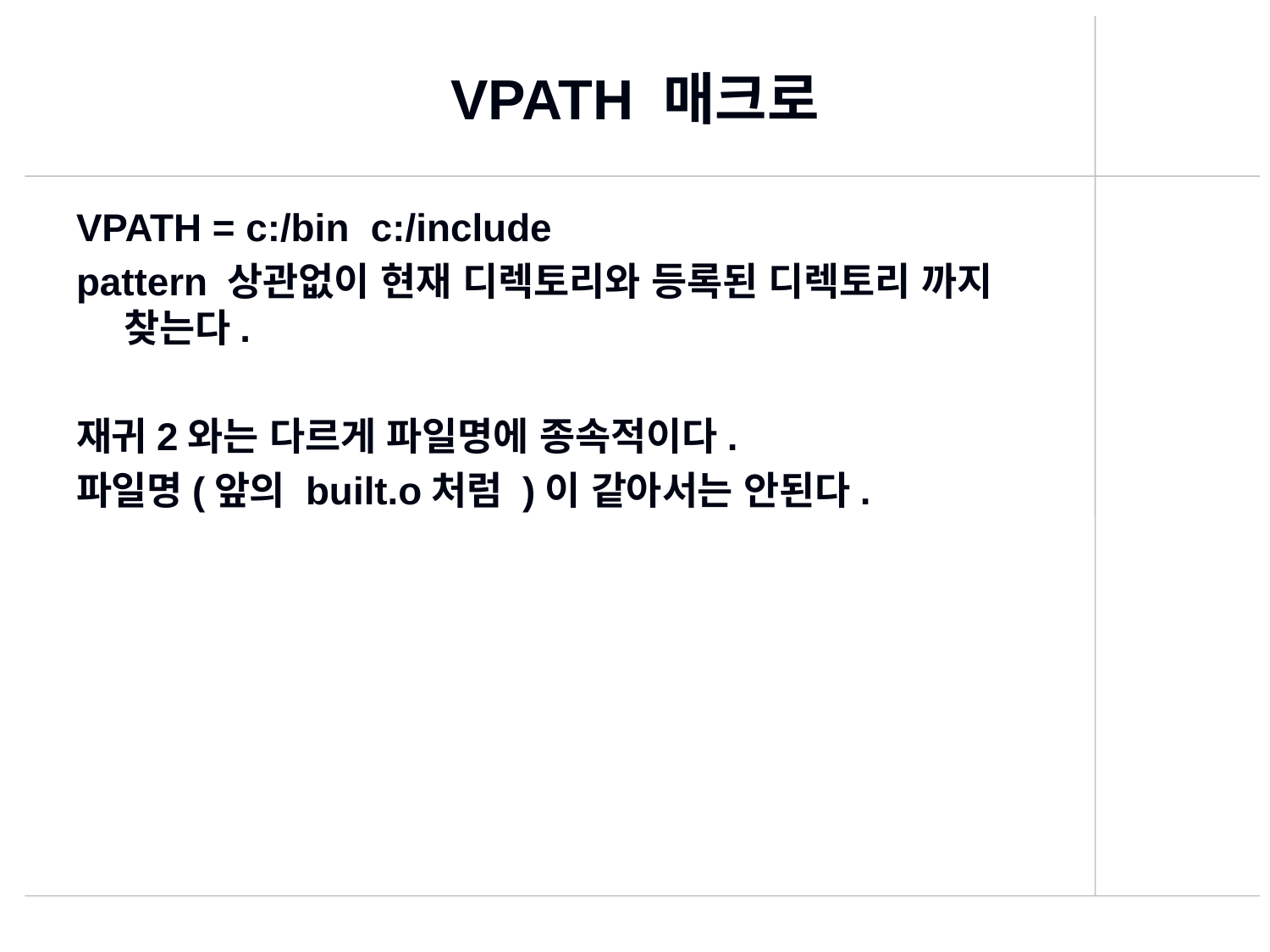

# VPATH 매크로
VPATH = c:/bin  c:/include
pattern 상관없이 현재 디렉토리와 등록된 디렉토리 까지 찾는다.

재귀2와는 다르게 파일명에 종속적이다.
파일명(앞의 built.o처럼 )이 같아서는 안된다.
467